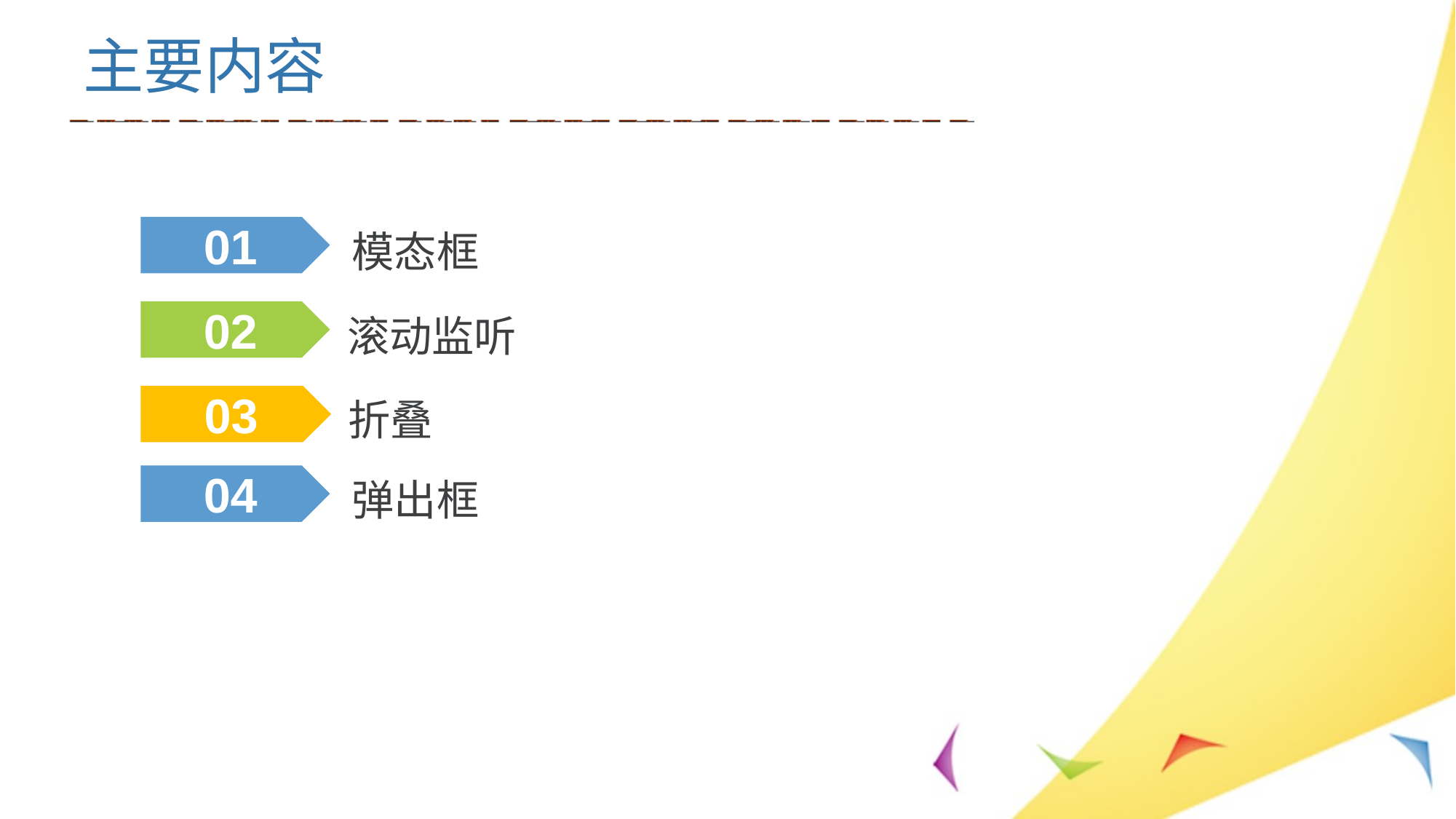

主要内容
01
模态框
滚动监听
02
折叠
03
04
弹出框